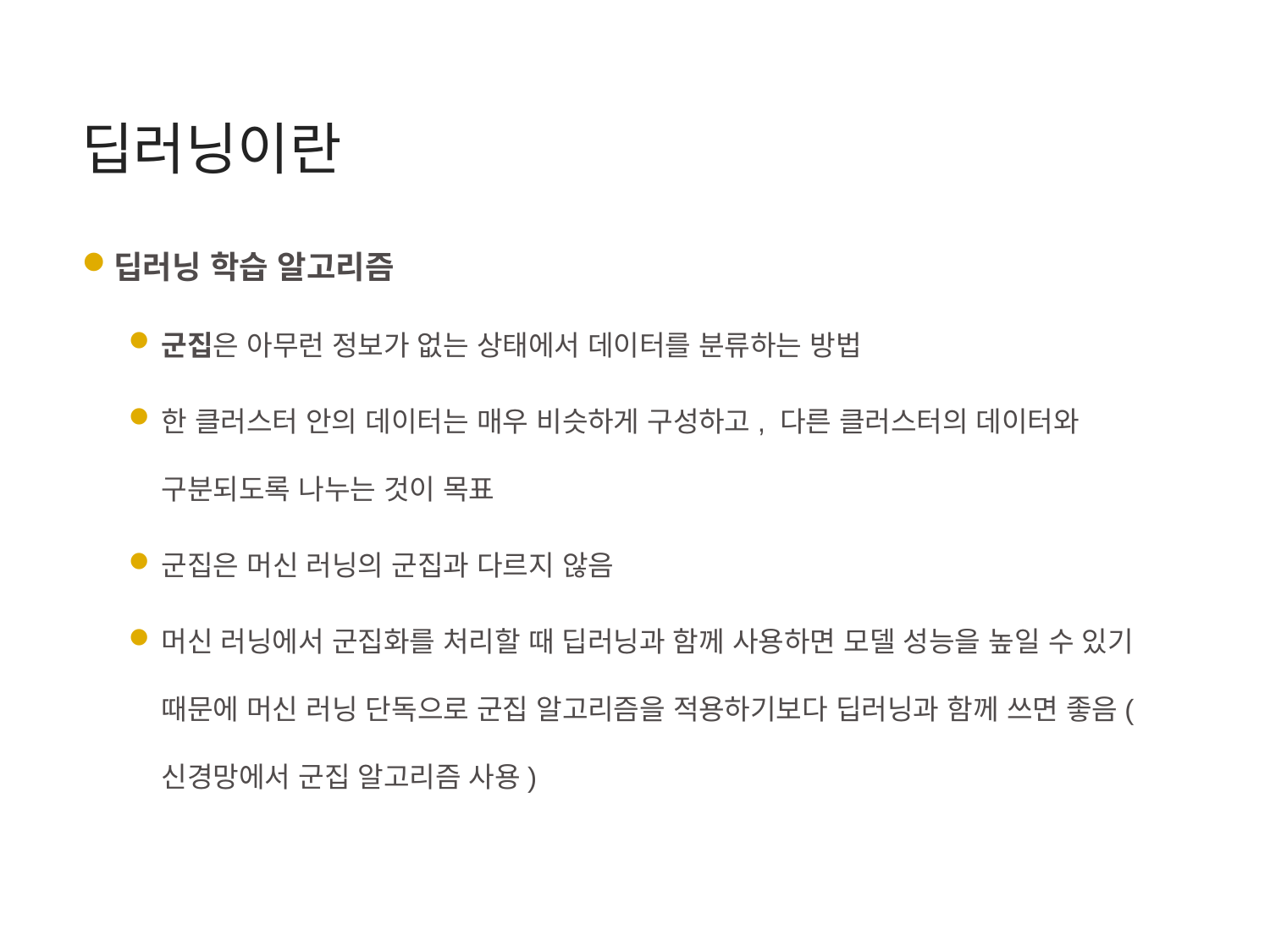

# 딥러닝이란
딥러닝 학습 알고리즘
군집은 아무런 정보가 없는 상태에서 데이터를 분류하는 방법
한 클러스터 안의 데이터는 매우 비슷하게 구성하고, 다른 클러스터의 데이터와 구분되도록 나누는 것이 목표
군집은 머신 러닝의 군집과 다르지 않음
머신 러닝에서 군집화를 처리할 때 딥러닝과 함께 사용하면 모델 성능을 높일 수 있기 때문에 머신 러닝 단독으로 군집 알고리즘을 적용하기보다 딥러닝과 함께 쓰면 좋음(신경망에서 군집 알고리즘 사용)